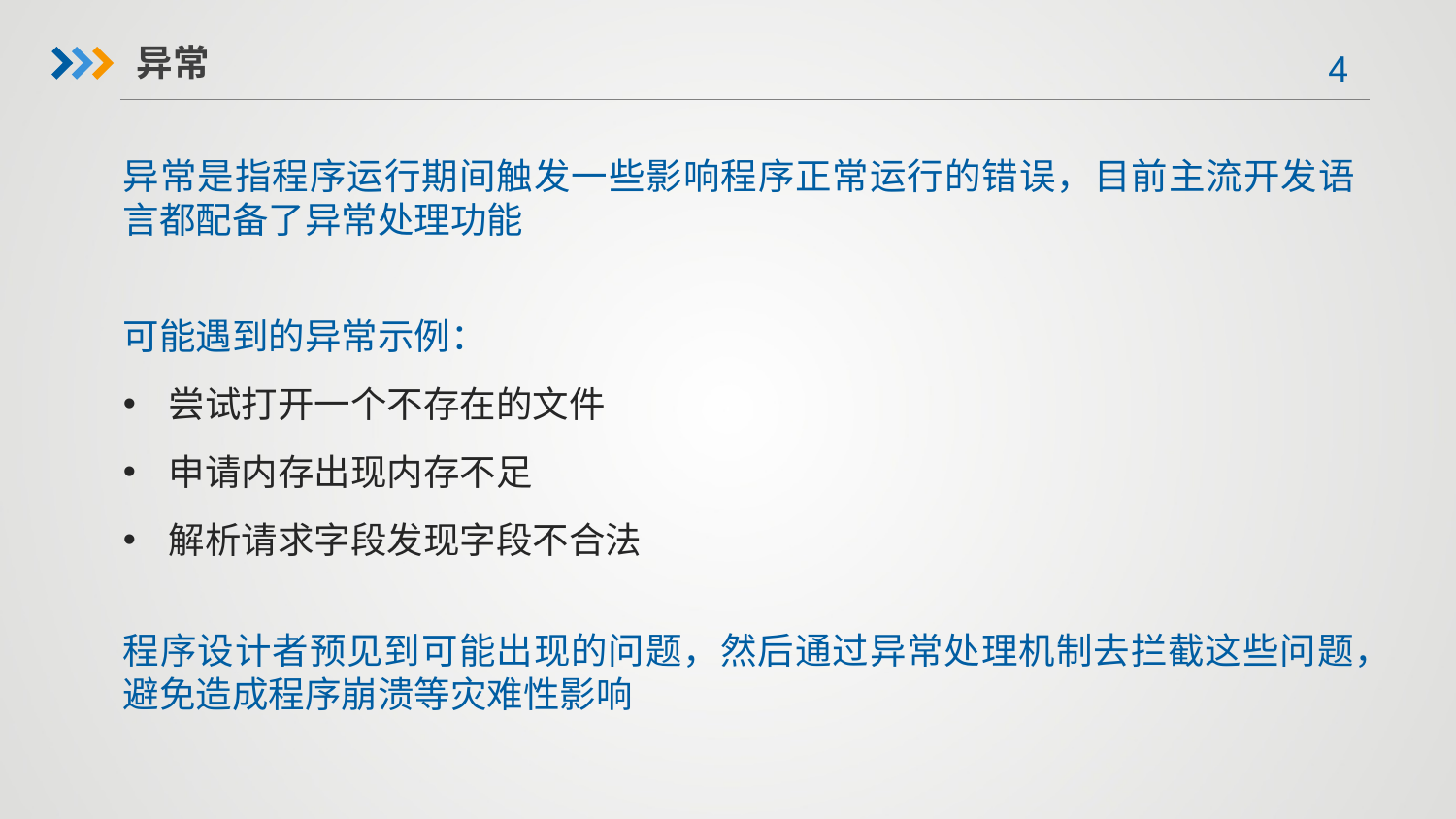

异常
异常是指程序运行期间触发一些影响程序正常运行的错误，目前主流开发语言都配备了异常处理功能
可能遇到的异常示例：
尝试打开一个不存在的文件
申请内存出现内存不足
解析请求字段发现字段不合法
程序设计者预见到可能出现的问题，然后通过异常处理机制去拦截这些问题，避免造成程序崩溃等灾难性影响